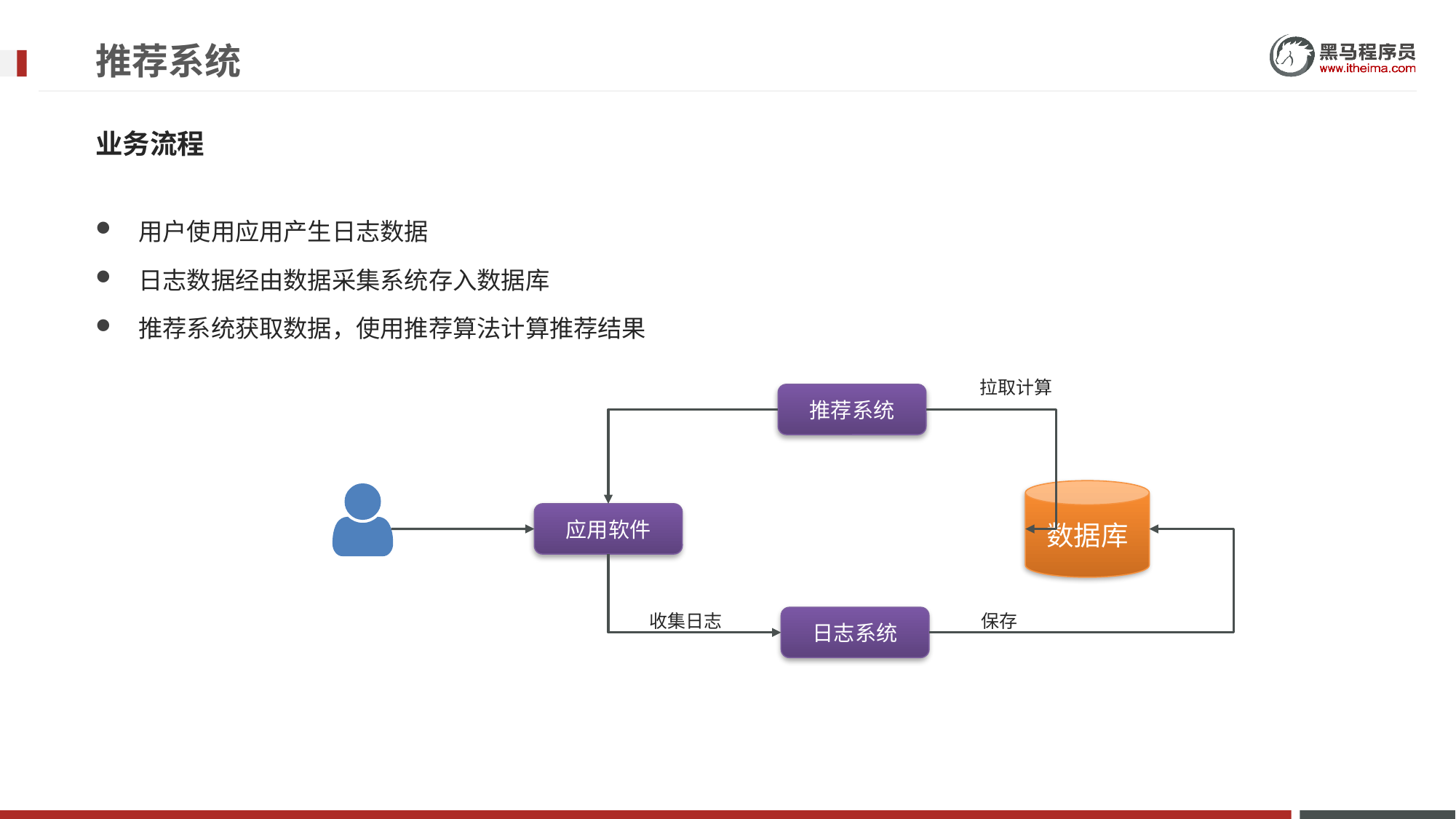

# 推荐系统
业务流程
用户使用应用产生日志数据
日志数据经由数据采集系统存入数据库
推荐系统获取数据，使用推荐算法计算推荐结果
拉取计算
推荐系统
数据库

应用软件
保存
收集日志
日志系统